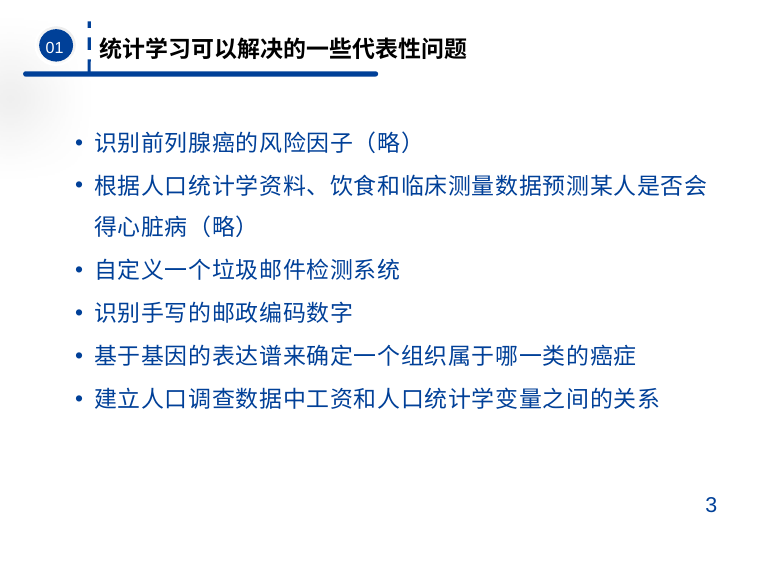

01
统计学习可以解决的一些代表性问题

识别前列腺癌的风险因子（略）
根据人口统计学资料、饮食和临床测量数据预测某人是否会得心脏病（略）
自定义一个垃圾邮件检测系统
识别手写的邮政编码数字
基于基因的表达谱来确定一个组织属于哪一类的癌症
建立人口调查数据中工资和人口统计学变量之间的关系